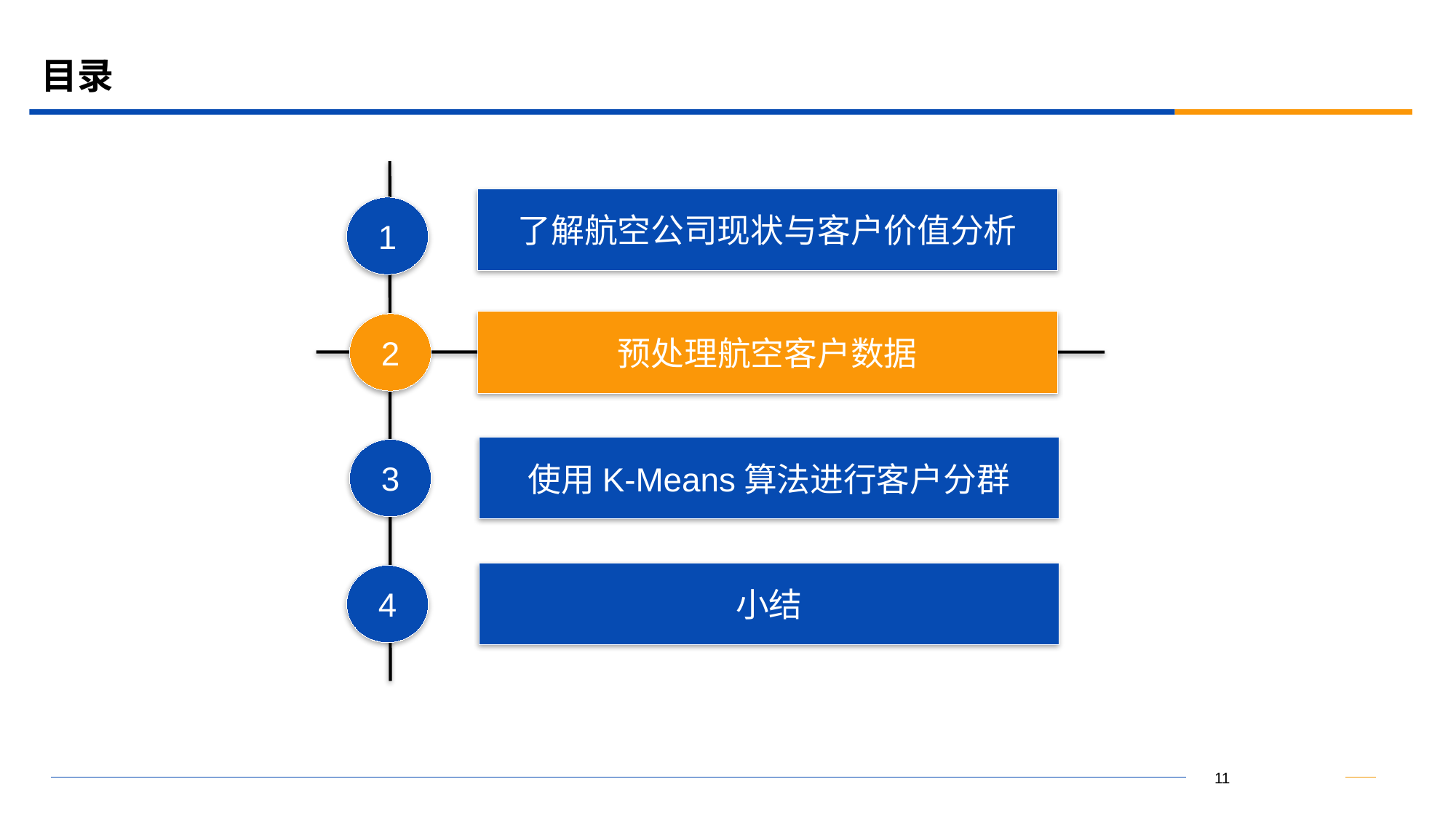

# 目录
了解航空公司现状与客户价值分析
1
预处理航空客户数据
2

使用K-Means算法进行客户分群
3
小结
4